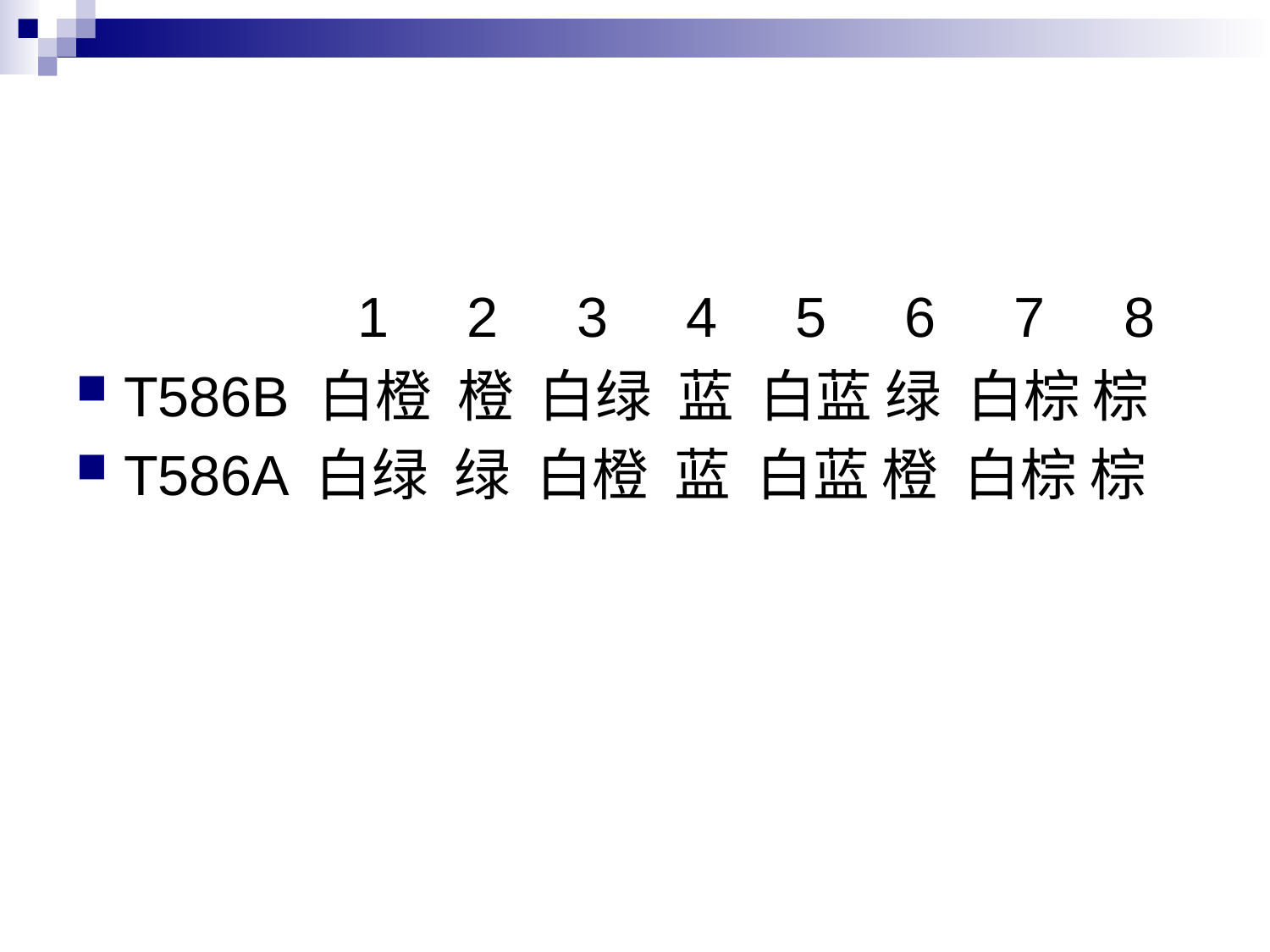

#
                  1     2     3     4     5     6     7     8
T586B 白橙  橙  白绿  蓝  白蓝 绿  白棕 棕
T586A 白绿  绿  白橙  蓝  白蓝 橙  白棕 棕